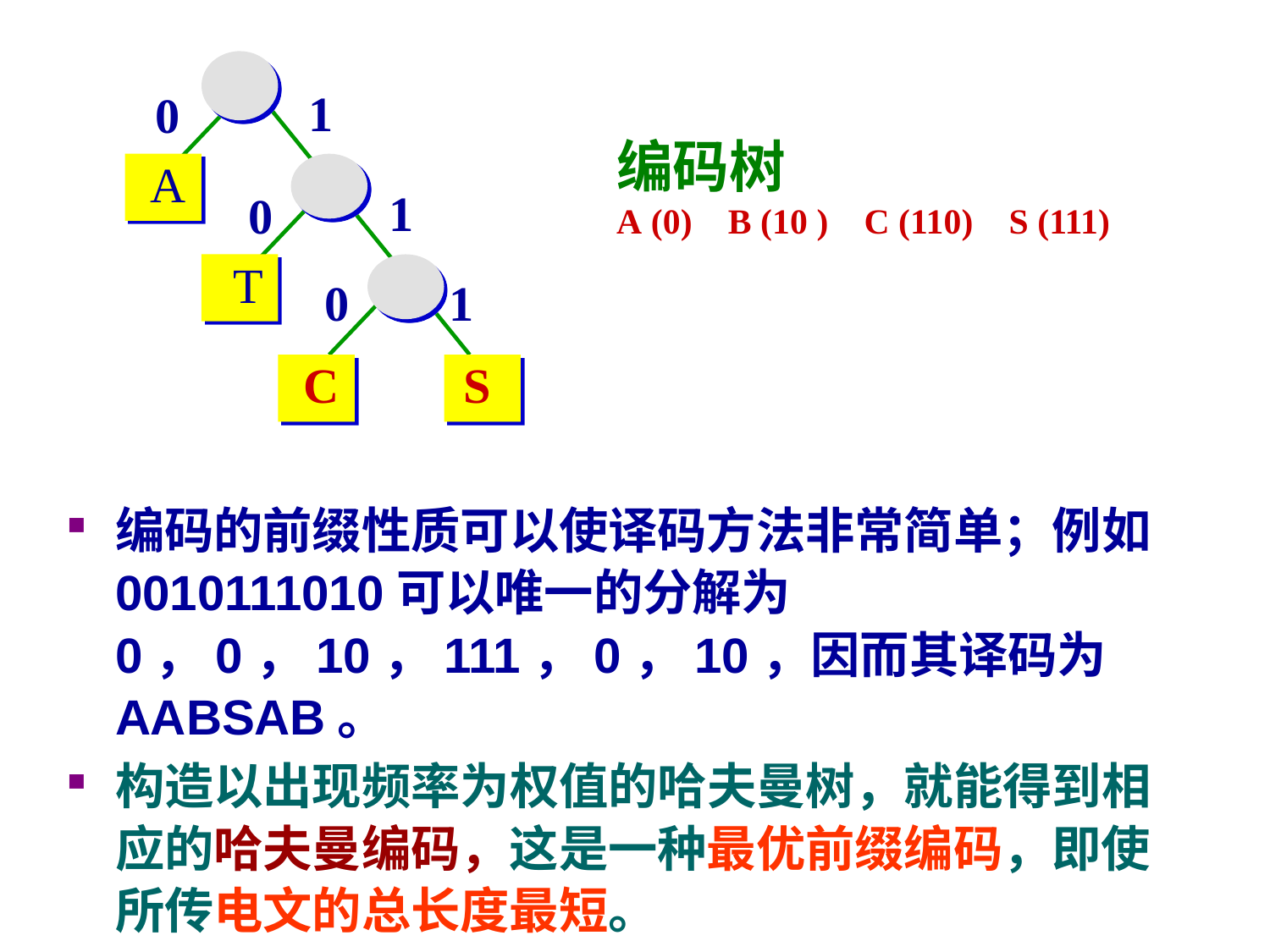

1
0

编码树
A (0)    B (10 )    C (110)    S (111)
A

1
0

T

0
1

C
S

编码的前缀性质可以使译码方法非常简单；例如0010111010可以唯一的分解为0，0，10，111，0，10，因而其译码为AABSAB。
构造以出现频率为权值的哈夫曼树，就能得到相应的哈夫曼编码，这是一种最优前缀编码，即使所传电文的总长度最短。